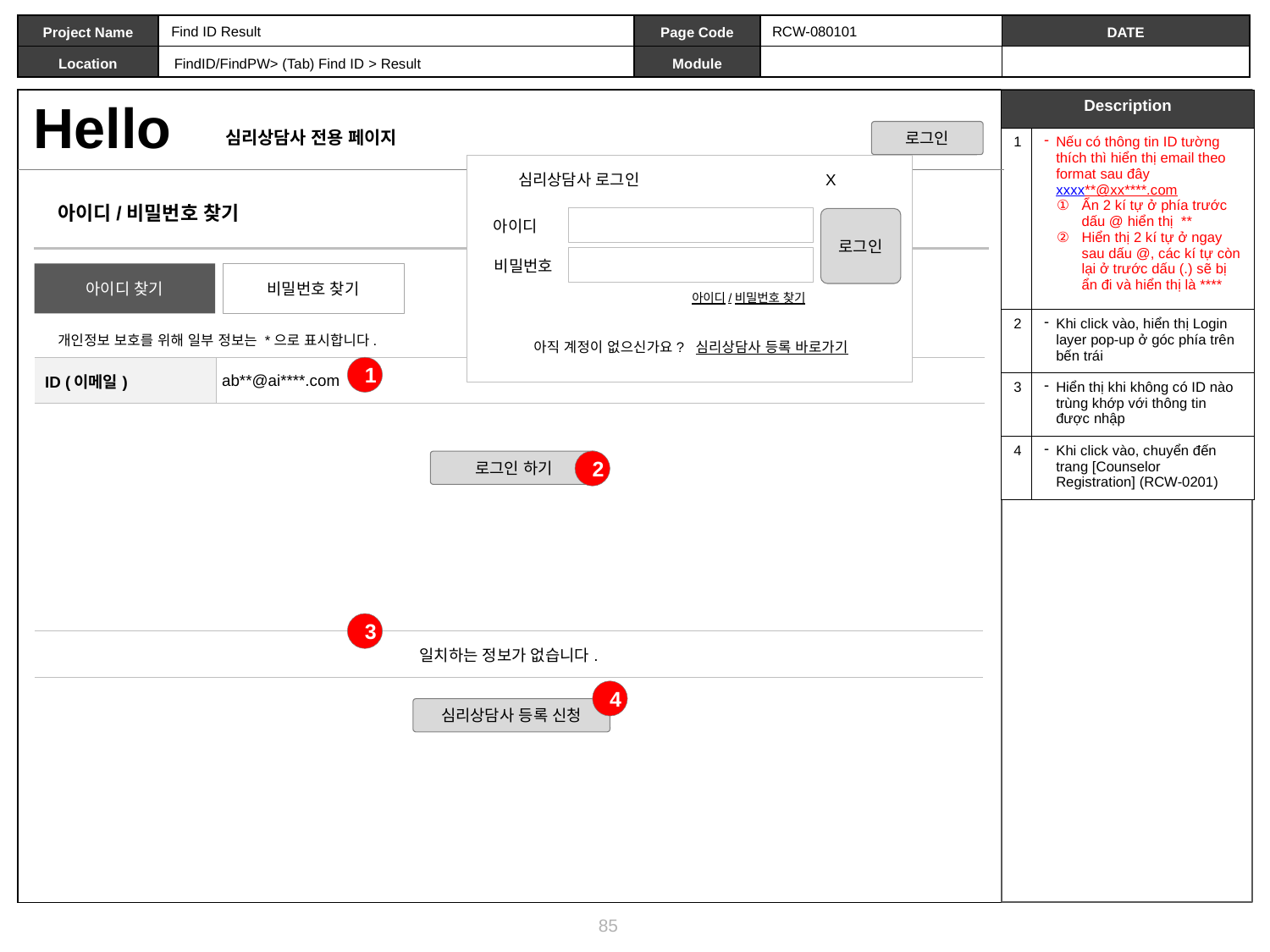

Find ID Result
RCW-080101
FindID/FindPW> (Tab) Find ID > Result
Hello
| Description |  |
| --- | --- |
| 1 | Nếu có thông tin ID tường thích thì hiển thị email theo format sau đây xxxx\*\*@xx\*\*\*\*.com Ẩn 2 kí tự ở phía trước dấu @ hiển thị \*\* Hiển thị 2 kí tự ở ngay sau dấu @, các kí tự còn lại ở trước dấu (.) sẽ bị ẩn đi và hiển thị là \*\*\*\* |
| 2 | Khi click vào, hiển thị Login layer pop-up ở góc phía trên bến trái |
| 3 | Hiển thị khi không có ID nào trùng khớp với thông tin được nhập |
| 4 | Khi click vào, chuyển đến trang [Counselor Registration] (RCW-0201) |
심리상담사 전용 페이지
로그인

심리상담사 로그인                                         X

로그인
아이디

비밀번호
아이디/비밀번호 찾기
아직 계정이 없으신가요?  심리상담사 등록 바로가기
아이디/비밀번호 찾기
아이디 찾기
비밀번호 찾기
개인정보 보호를 위해 일부 정보는 *으로 표시합니다.
| ID (이메일) | ab\*\*@ai\*\*\*\*.com |
| --- | --- |
1
로그인 하기
2
3
| 일치하는 정보가 없습니다. |
| --- |
4
심리상담사 등록 신청
85